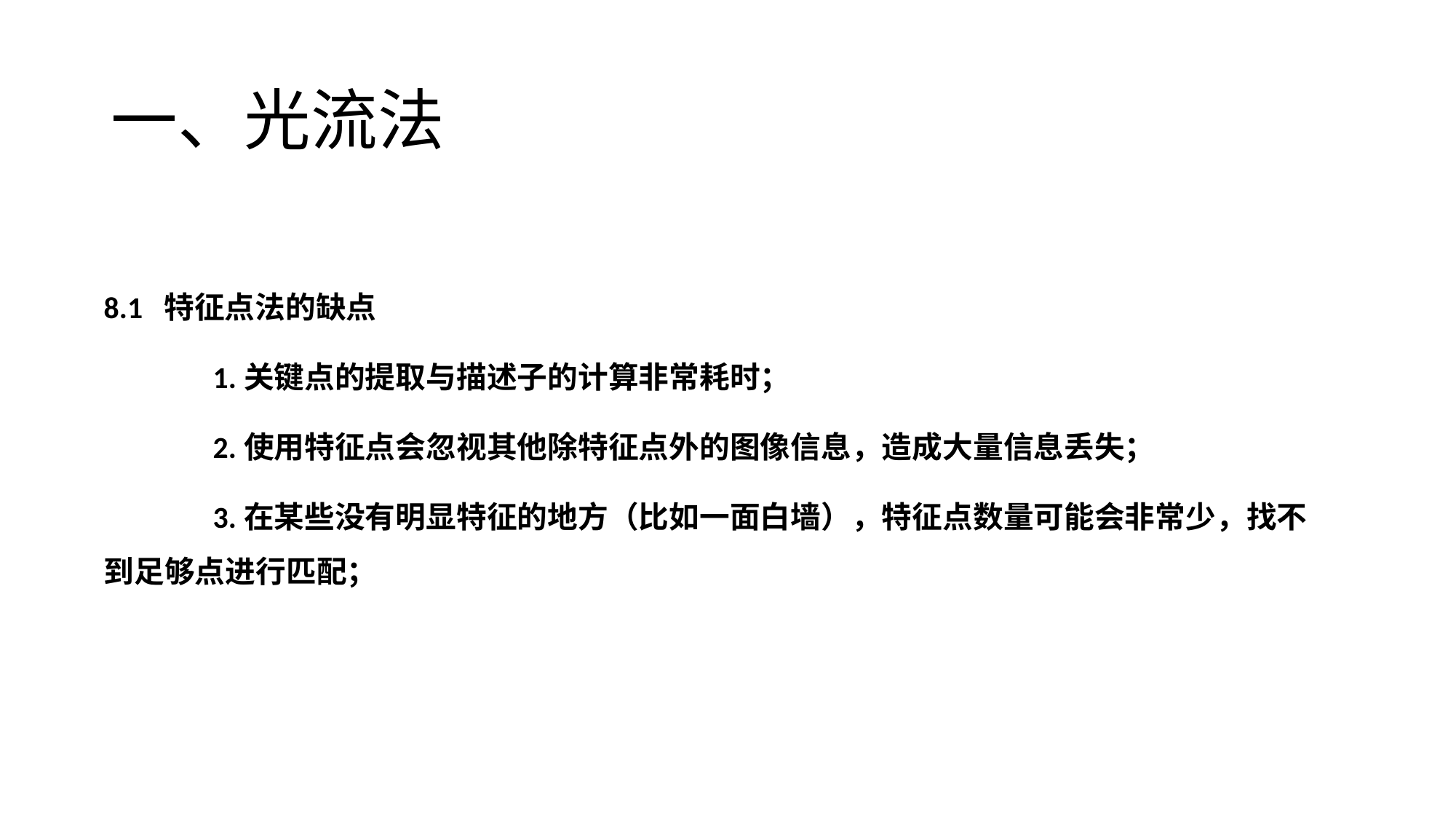

# 一、光流法
8.1  特征点法的缺点
	1.关键点的提取与描述子的计算非常耗时；
	2.使用特征点会忽视其他除特征点外的图像信息，造成大量信息丢失；
	3.在某些没有明显特征的地方（比如一面白墙），特征点数量可能会非常少，找不到足够点进行匹配；